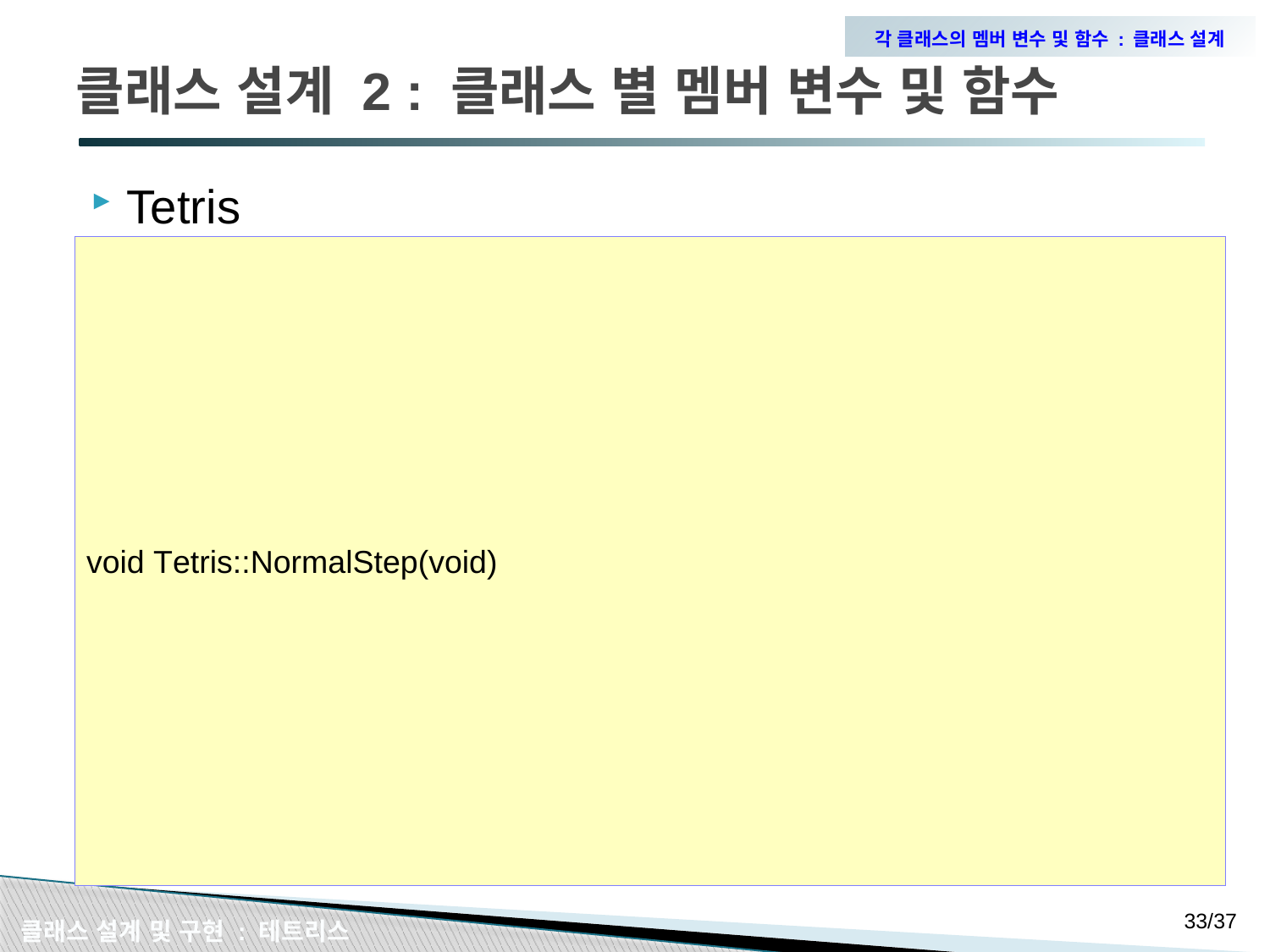

각 클래스의 멤버 변수 및 함수 : 클래스 설계
# 클래스 설계 2 : 클래스 별 멤버 변수 및 함수
Tetris

33